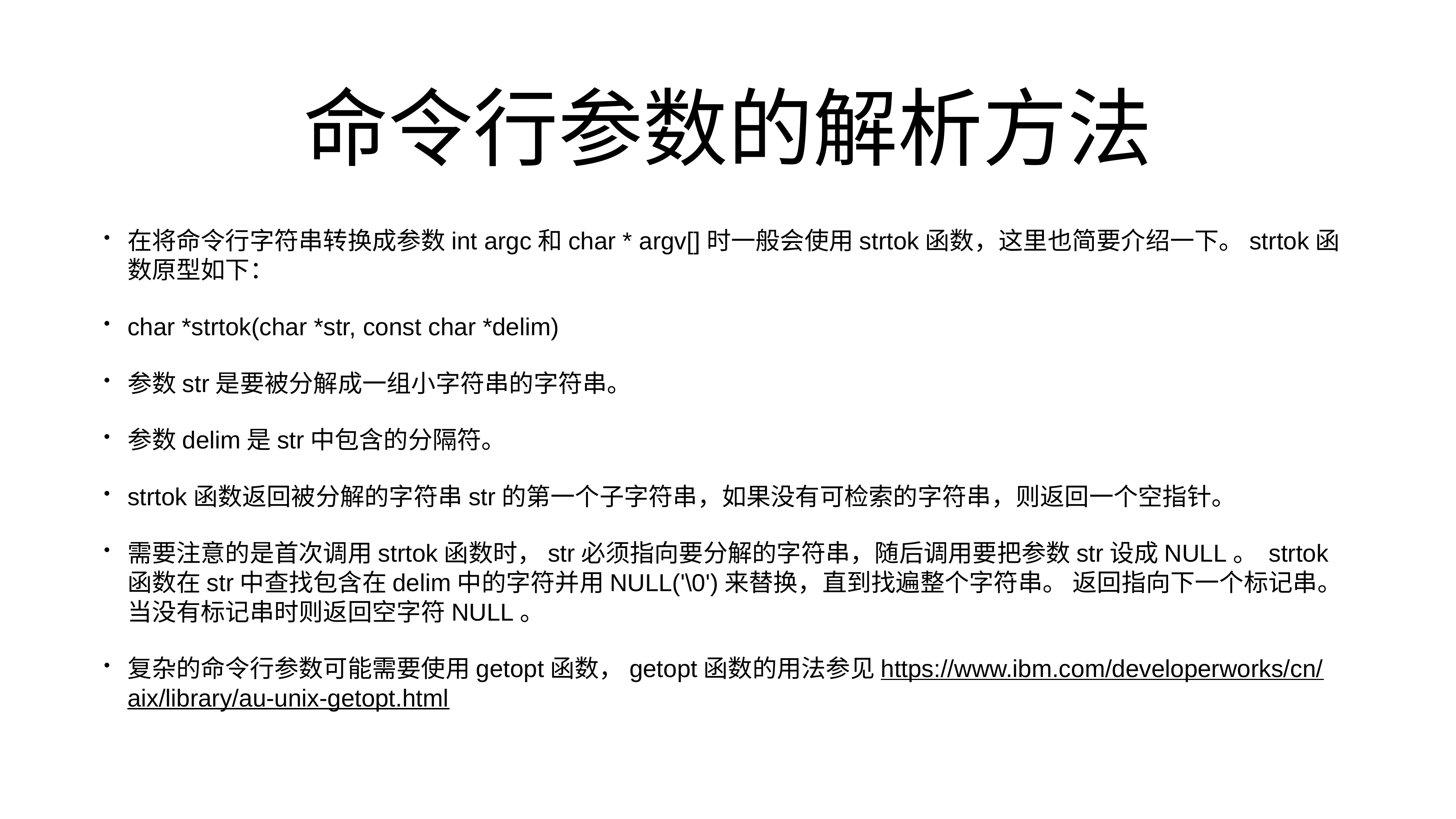

# 命令行参数的解析方法
在将命令行字符串转换成参数int argc和char * argv[]时一般会使用strtok函数，这里也简要介绍一下。strtok函数原型如下：
char *strtok(char *str, const char *delim)
参数str是要被分解成一组小字符串的字符串。
参数delim是str中包含的分隔符。
strtok函数返回被分解的字符串str的第一个子字符串，如果没有可检索的字符串，则返回一个空指针。
需要注意的是首次调用strtok函数时，str必须指向要分解的字符串，随后调用要把参数str设成NULL。 strtok函数在str中查找包含在delim中的字符并用NULL('\0')来替换，直到找遍整个字符串。 返回指向下一个标记串。当没有标记串时则返回空字符NULL。
复杂的命令行参数可能需要使用getopt函数，getopt函数的用法参见https://www.ibm.com/developerworks/cn/aix/library/au-unix-getopt.html